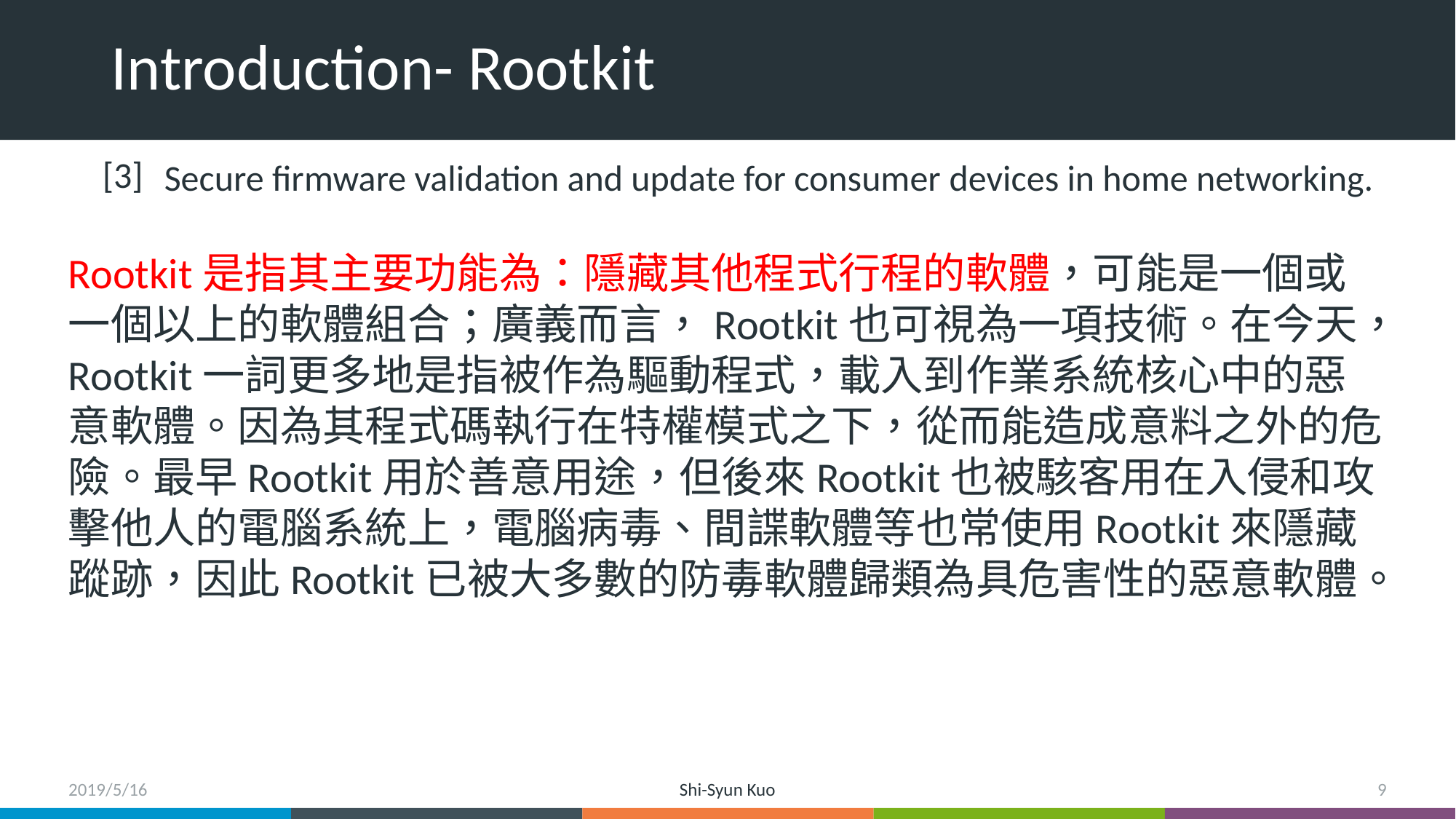

# Introduction- Rootkit
[3]
Secure firmware validation and update for consumer devices in home networking.
Rootkit是指其主要功能為：隱藏其他程式行程的軟體，可能是一個或一個以上的軟體組合；廣義而言，Rootkit也可視為一項技術。在今天，Rootkit一詞更多地是指被作為驅動程式，載入到作業系統核心中的惡意軟體。因為其程式碼執行在特權模式之下，從而能造成意料之外的危險。最早Rootkit用於善意用途，但後來Rootkit也被駭客用在入侵和攻擊他人的電腦系統上，電腦病毒、間諜軟體等也常使用Rootkit來隱藏蹤跡，因此Rootkit已被大多數的防毒軟體歸類為具危害性的惡意軟體。
2019/5/16
Shi-Syun Kuo
9